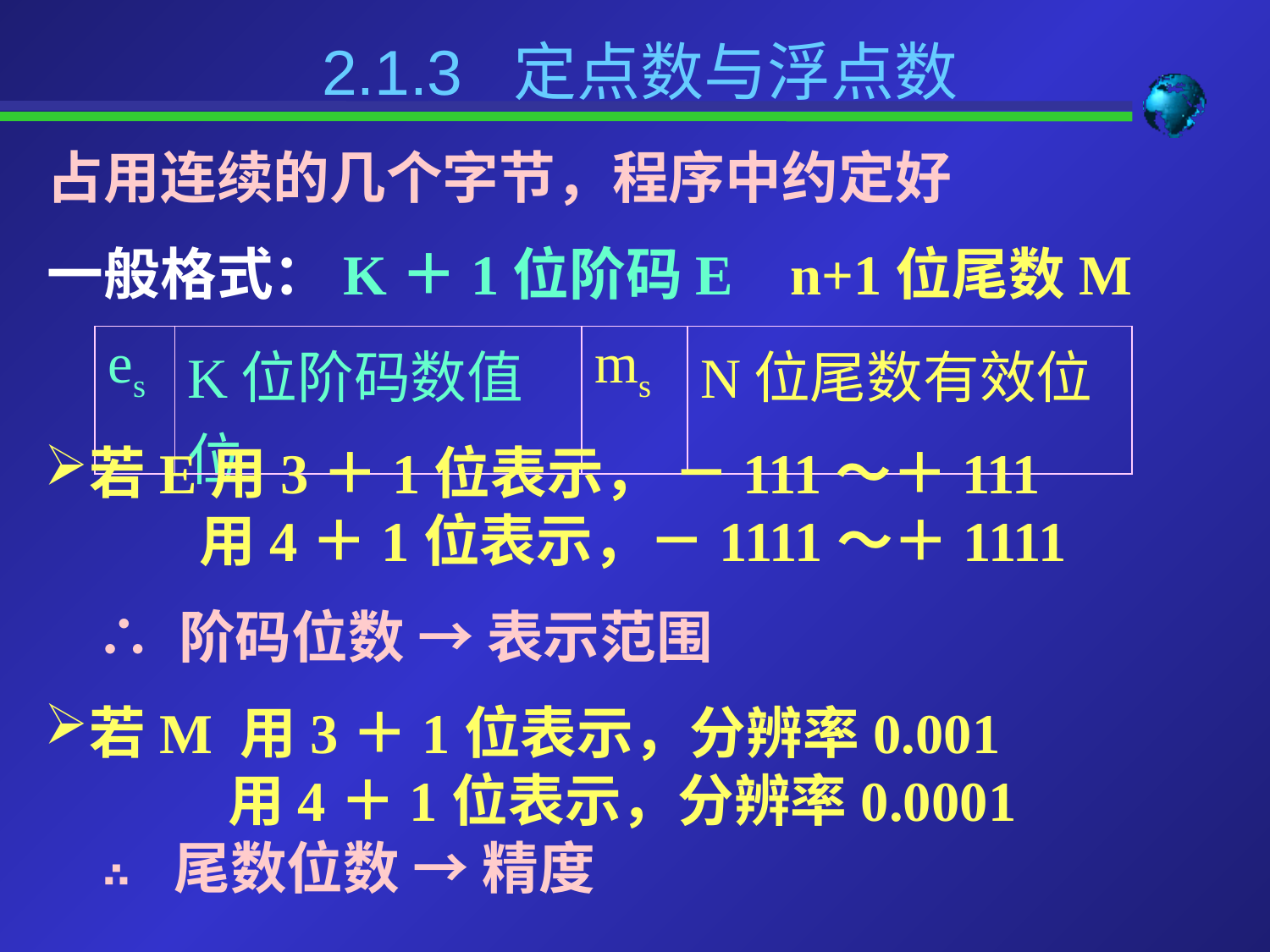

2.1.3  定点数与浮点数
占用连续的几个字节，程序中约定好
一般格式：K＋1位阶码E    n+1位尾数M
| es | K位阶码数值位 | ms | N位尾数有效位 |
| --- | --- | --- | --- |
若E用3＋1位表示， －111～＋111
          用4＋1位表示，－1111～＋1111
    ∴ 阶码位数 → 表示范围
若M 用3＋1位表示，分辨率0.001
            用4＋1位表示，分辨率0.0001
    ∴  尾数位数 → 精度